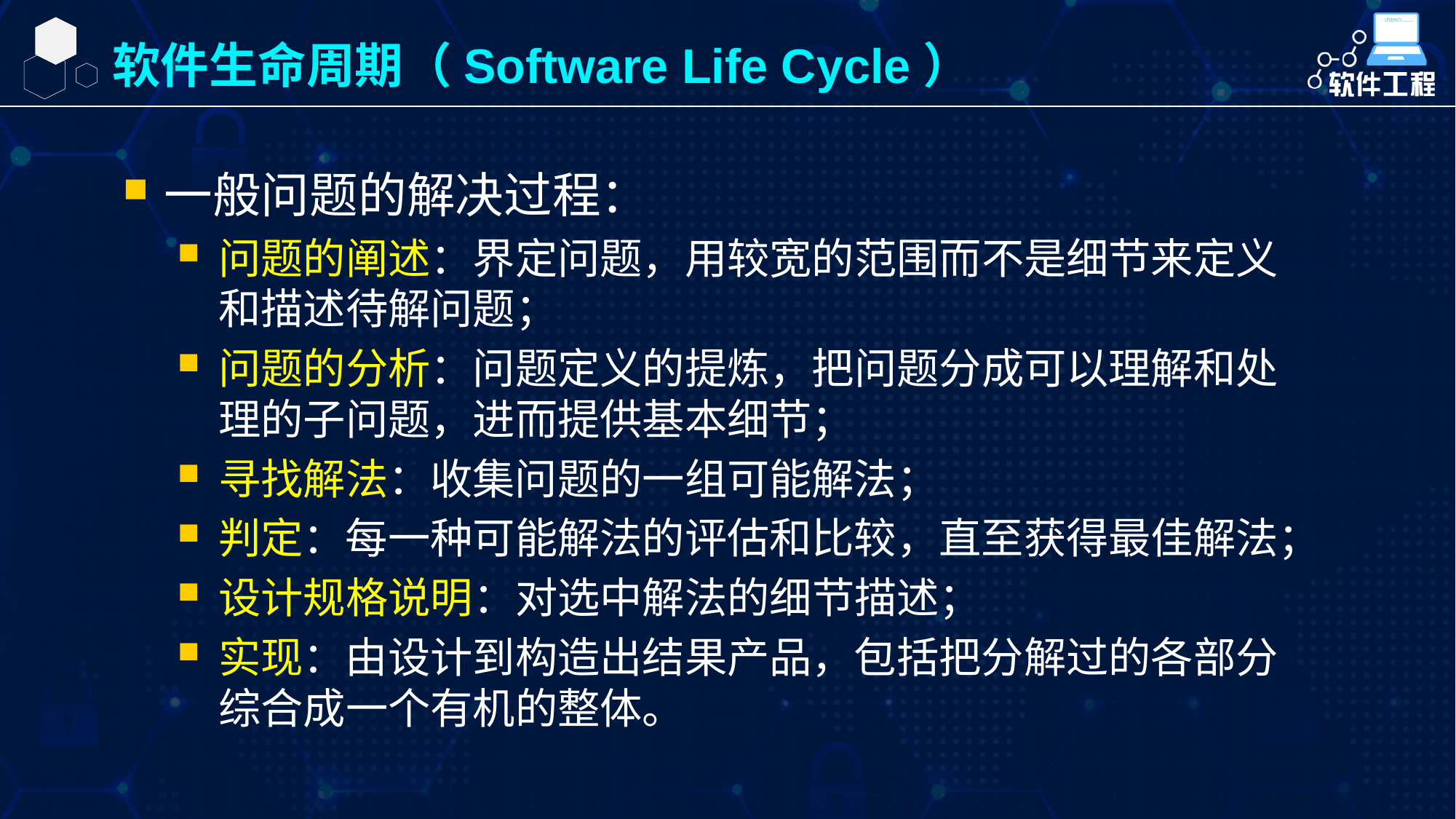

软件生命周期（Software Life Cycle）

一般问题的解决过程：
问题的阐述：界定问题，用较宽的范围而不是细节来定义和描述待解问题；
问题的分析：问题定义的提炼，把问题分成可以理解和处理的子问题，进而提供基本细节；
寻找解法：收集问题的一组可能解法；
判定：每一种可能解法的评估和比较，直至获得最佳解法；
设计规格说明：对选中解法的细节描述；
实现：由设计到构造出结果产品，包括把分解过的各部分综合成一个有机的整体。